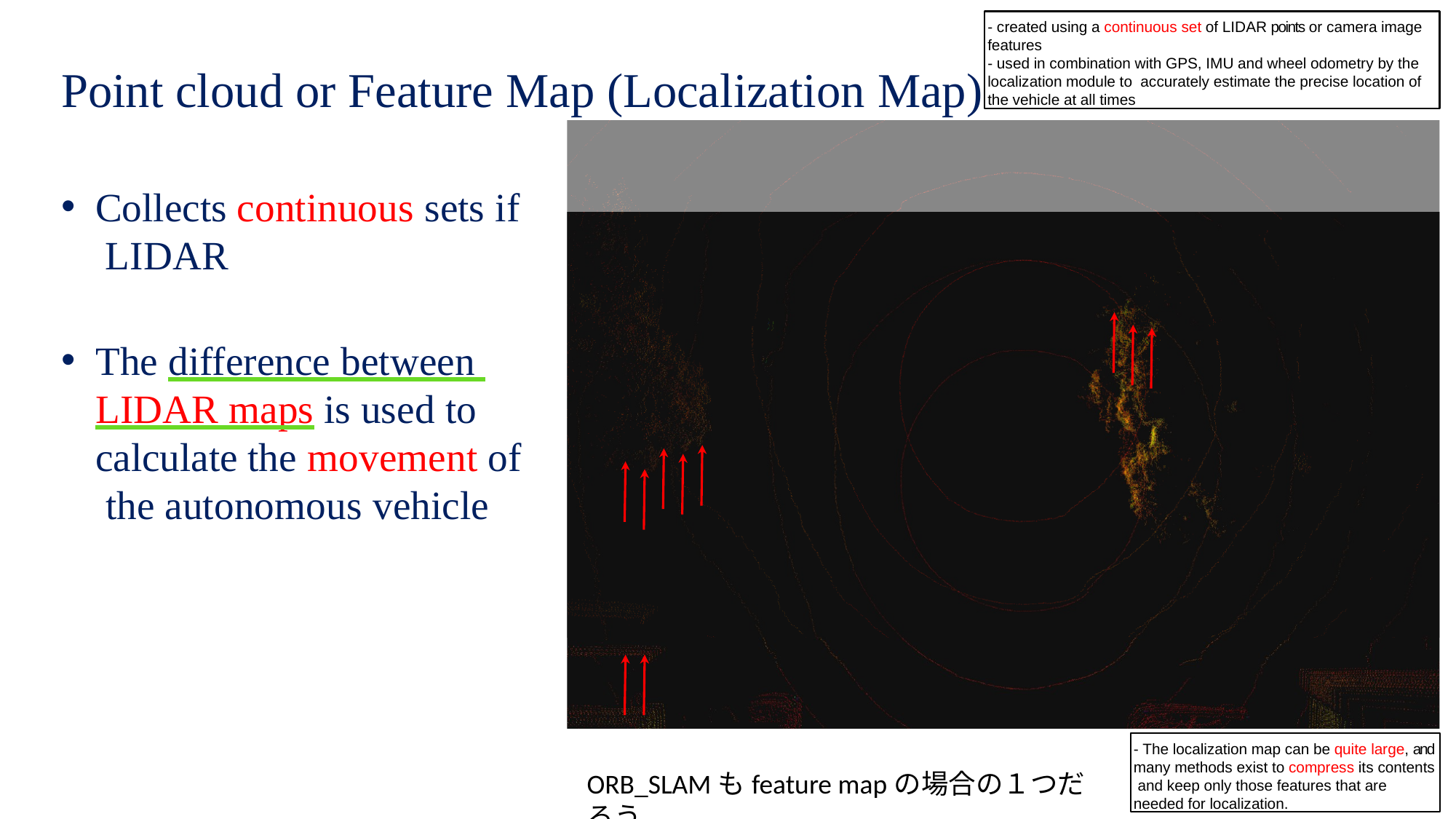

- created using a continuous set of LIDAR points or camera image features
- used in combination with GPS, IMU and wheel odometry by the localization module to  accurately estimate the precise location of  the vehicle at all times
# Point cloud or Feature Map (Localization Map)

Collects continuous sets if  LIDAR

The difference between  LIDAR maps is used to  calculate the movement of  the autonomous vehicle
- The localization map can be quite large, and  many methods exist to compress its contents  and keep only those features that are  needed for localization.
ORB_SLAMもfeature mapの場合の１つだろう